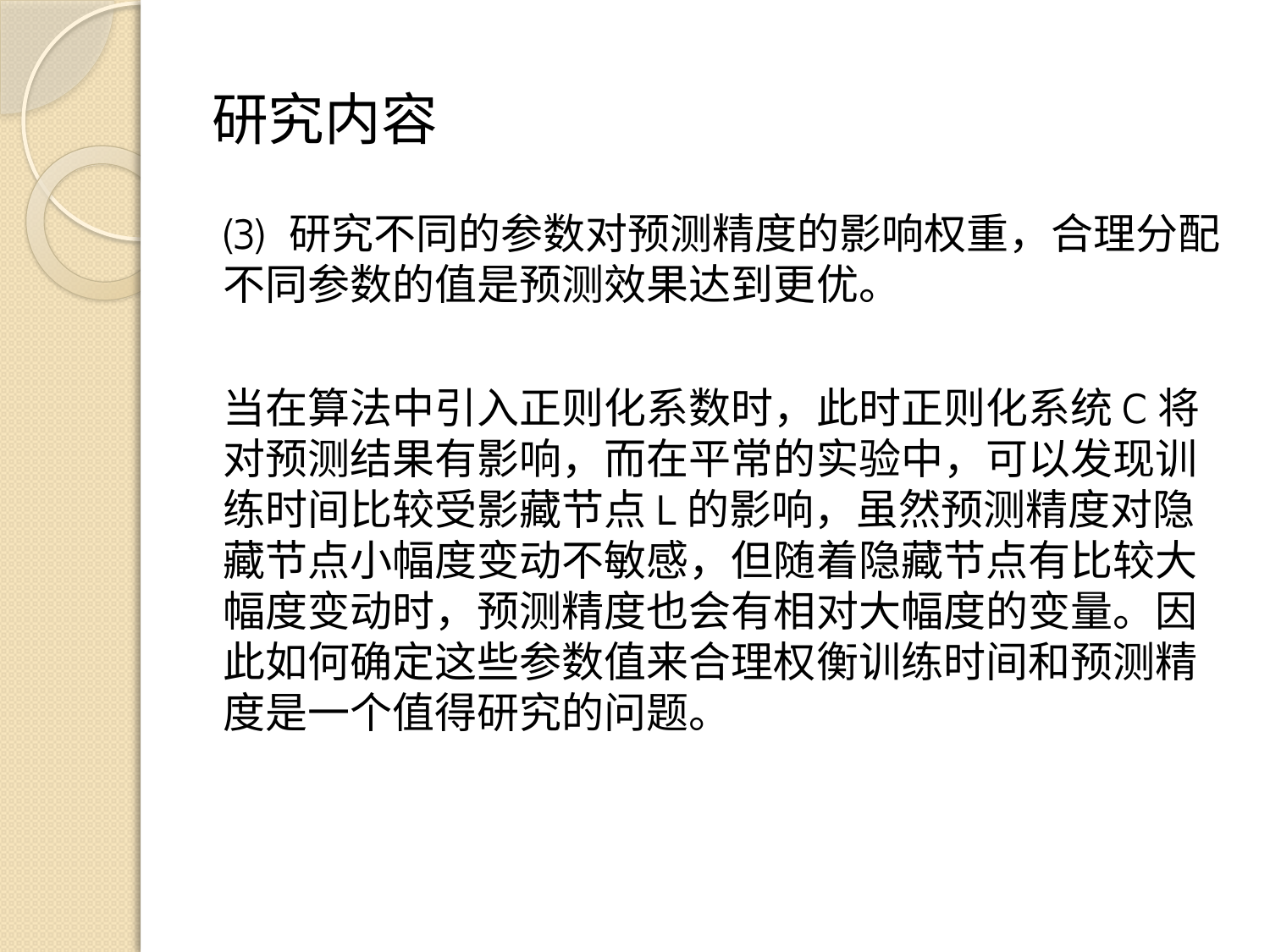

# 研究内容
(3) 研究不同的参数对预测精度的影响权重，合理分配不同参数的值是预测效果达到更优。

当在算法中引入正则化系数时，此时正则化系统C将对预测结果有影响，而在平常的实验中，可以发现训练时间比较受影藏节点L的影响，虽然预测精度对隐藏节点小幅度变动不敏感，但随着隐藏节点有比较大幅度变动时，预测精度也会有相对大幅度的变量。因此如何确定这些参数值来合理权衡训练时间和预测精度是一个值得研究的问题。